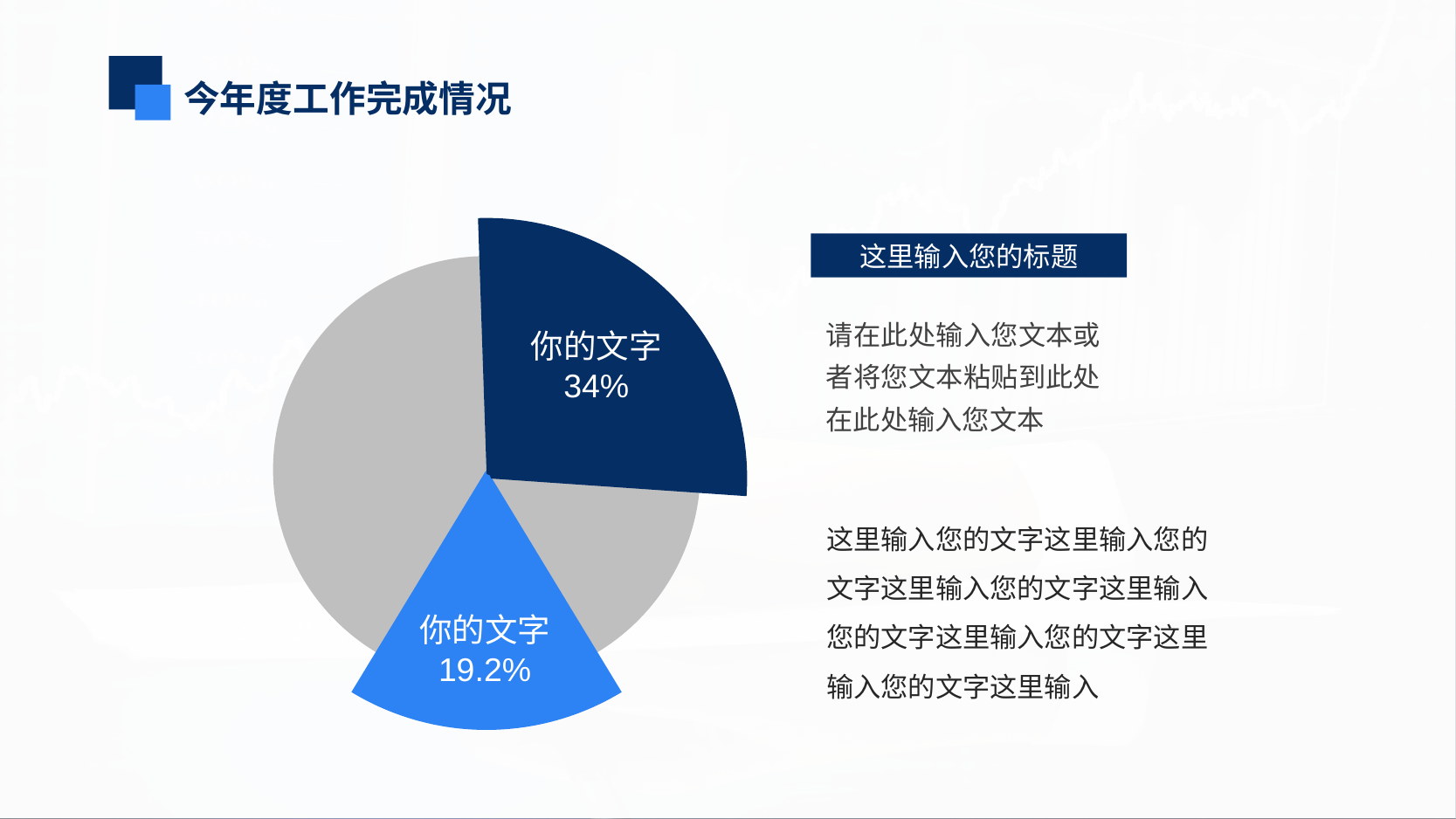

今年度工作完成情况

这里输入您的标题

请在此处输入您文本或者将您文本粘贴到此处在此处输入您文本
你的文字
34%
这里输入您的文字这里输入您的文字这里输入您的文字这里输入您的文字这里输入您的文字这里输入您的文字这里输入
你的文字
19.2%